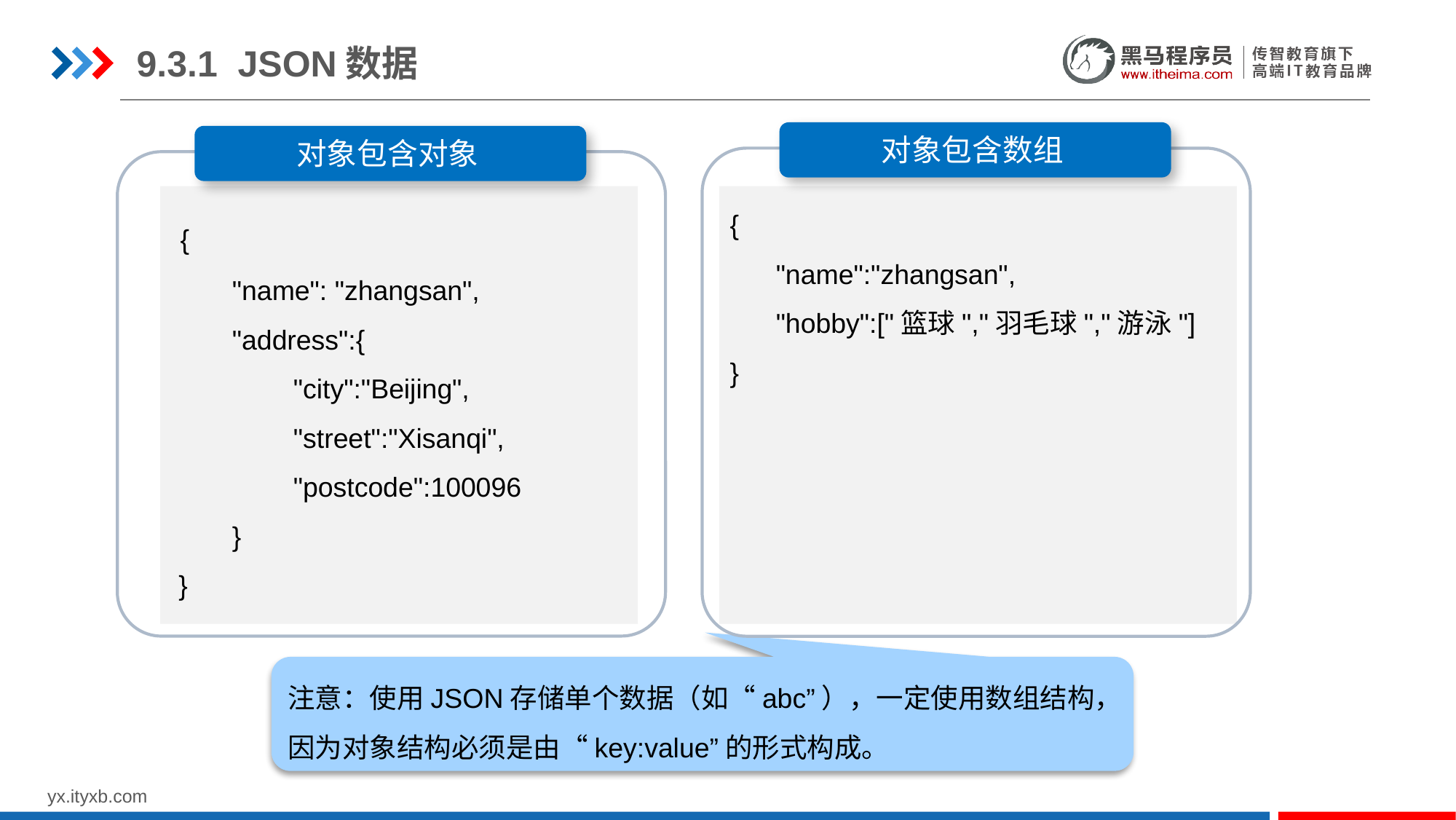

9.3.1  JSON数据

对象包含数组

对象包含对象

 {
        "name": "zhangsan",
        "address":{
                "city":"Beijing",
                "street":"Xisanqi",
                "postcode":100096
        }
 }
{
      "name":"zhangsan",
      "hobby":["篮球","羽毛球","游泳"]
}

注意：使用JSON存储单个数据（如“abc”），一定使用数组结构，因为对象结构必须是由“key:value”的形式构成。